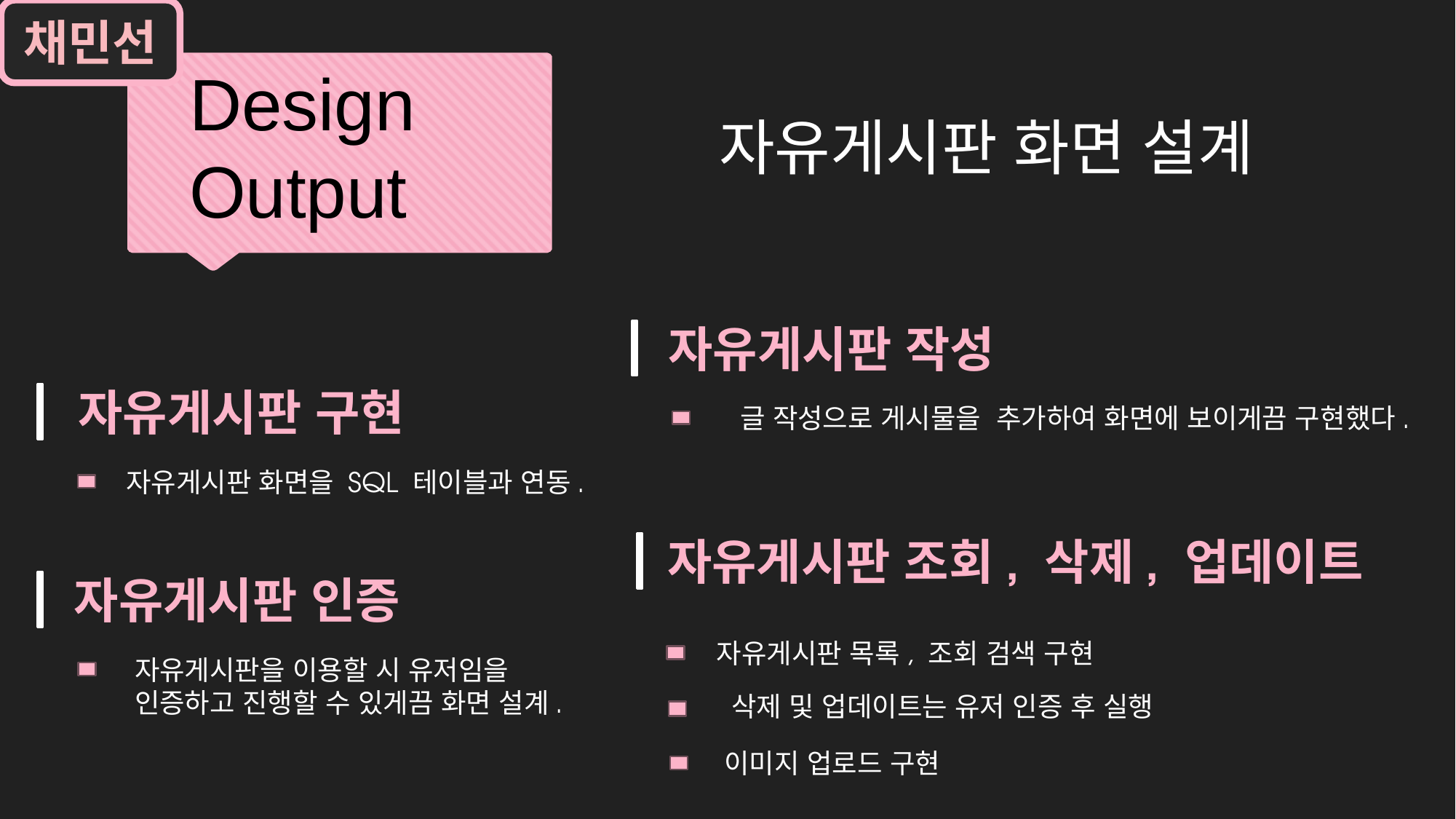

채민선
Design Output
자유게시판 화면 설계
자유게시판 작성

자유게시판 구현

글 작성으로 게시물을  추가하여 화면에 보이게끔 구현했다.

자유게시판 화면을 SQL 테이블과 연동.

자유게시판 조회, 삭제, 업데이트

자유게시판 인증

자유게시판 목록, 조회 검색 구현

자유게시판을 이용할 시 유저임을
인증하고 진행할 수 있게끔 화면 설계.

삭제 및 업데이트는 유저 인증 후 실행

이미지 업로드 구현